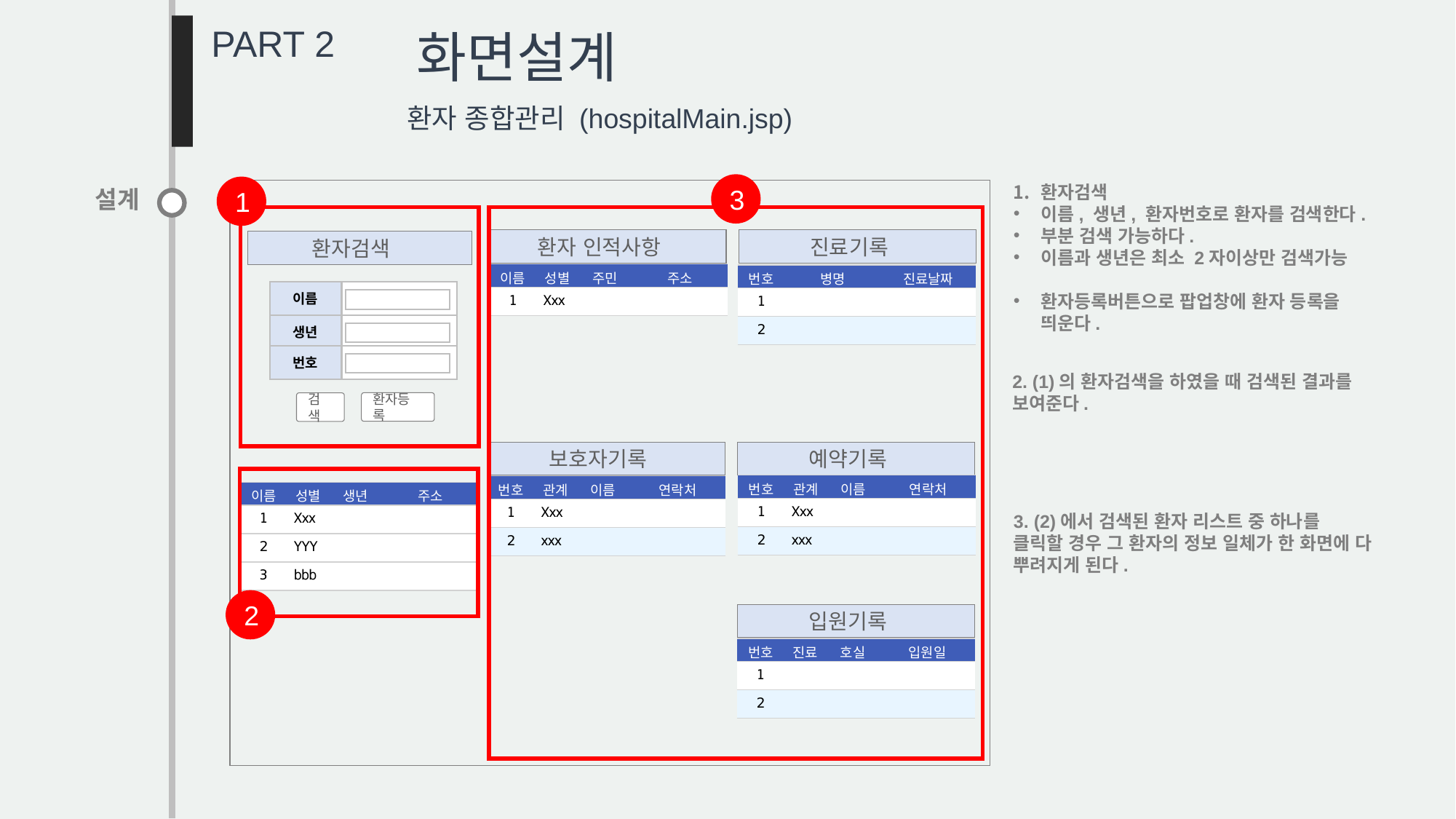

PART 2
화면설계
환자 종합관리 (hospitalMain.jsp)
3
환자검색
이름, 생년, 환자번호로 환자를 검색한다.
부분 검색 가능하다.
이름과 생년은 최소 2자이상만 검색가능

환자등록버튼으로 팝업창에 환자 등록을 띄운다.
1
설계

환자 인적사항
진료기록
환자검색
| 이름 | 성별 | 주민 | 주소 |
| --- | --- | --- | --- |
| 1 | Xxx |  |  |
| 번호 | 병명 |  | 진료날짜 |
| --- | --- | --- | --- |
| 1 |  |  |  |
| 2 |  |  |  |
이름

생년

번호

2. (1)의 환자검색을 하였을 때 검색된 결과를 보여준다.

환자등록
검색
보호자기록
예약기록

| 번호 | 관계 | 이름 | 연락처 |
| --- | --- | --- | --- |
| 1 | Xxx |  |  |
| 2 | xxx |  |  |
| 번호 | 관계 | 이름 | 연락처 |
| --- | --- | --- | --- |
| 1 | Xxx |  |  |
| 2 | xxx |  |  |
| 이름 | 성별 | 생년 | 주소 |
| --- | --- | --- | --- |
| 1 | Xxx |  |  |
| 2 | YYY |  |  |
| 3 | bbb |  |  |
3. (2)에서 검색된 환자 리스트 중 하나를 클릭할 경우 그 환자의 정보 일체가 한 화면에 다 뿌려지게 된다.
2
입원기록
| 번호 | 진료 | 호실 | 입원일 |
| --- | --- | --- | --- |
| 1 |  |  |  |
| 2 |  |  |  |